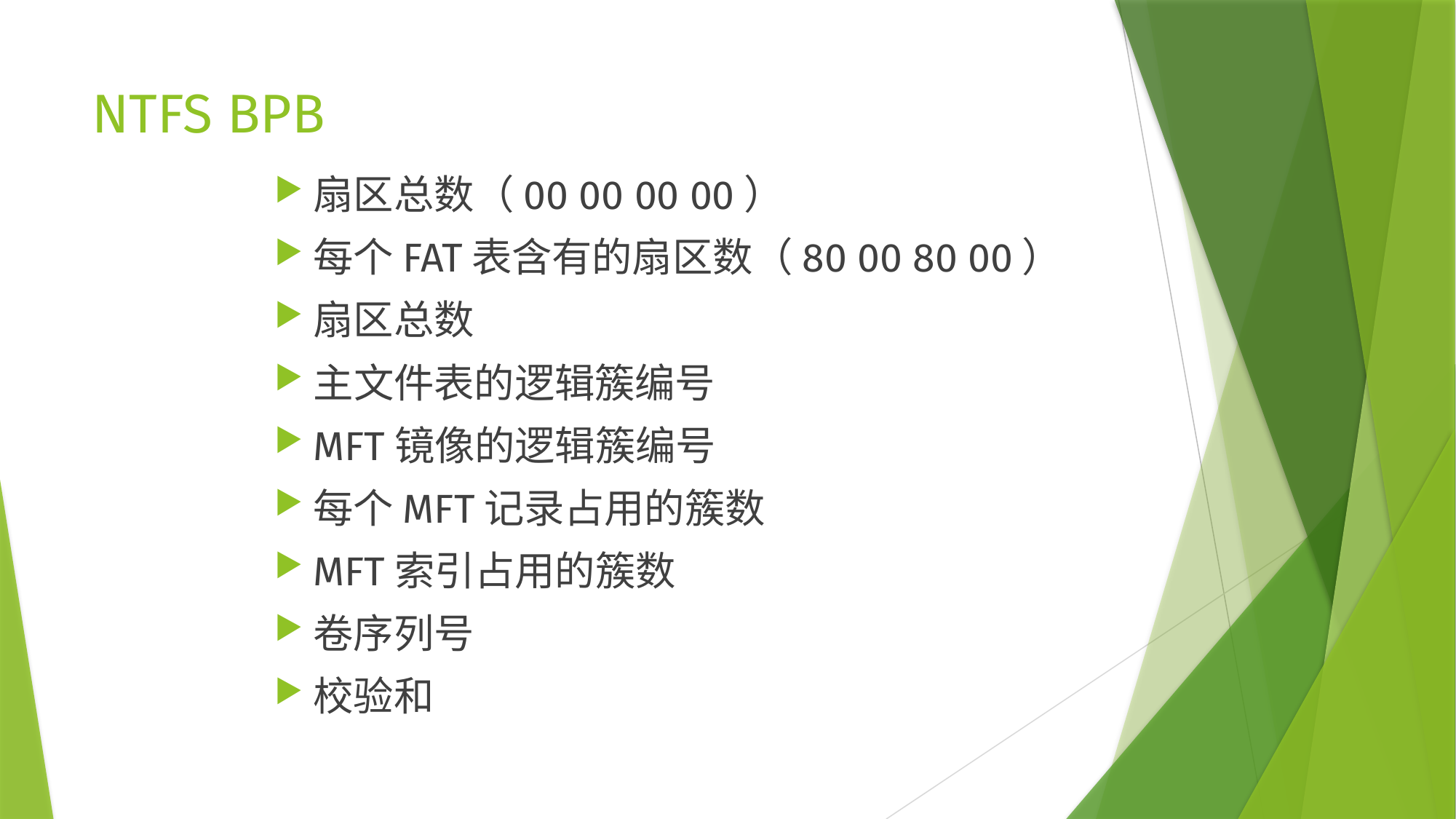

# NTFS BPB
扇区总数（00 00 00 00）
每个FAT表含有的扇区数（80 00 80 00）
扇区总数
主文件表的逻辑簇编号
MFT镜像的逻辑簇编号
每个MFT记录占用的簇数
MFT索引占用的簇数
卷序列号
校验和